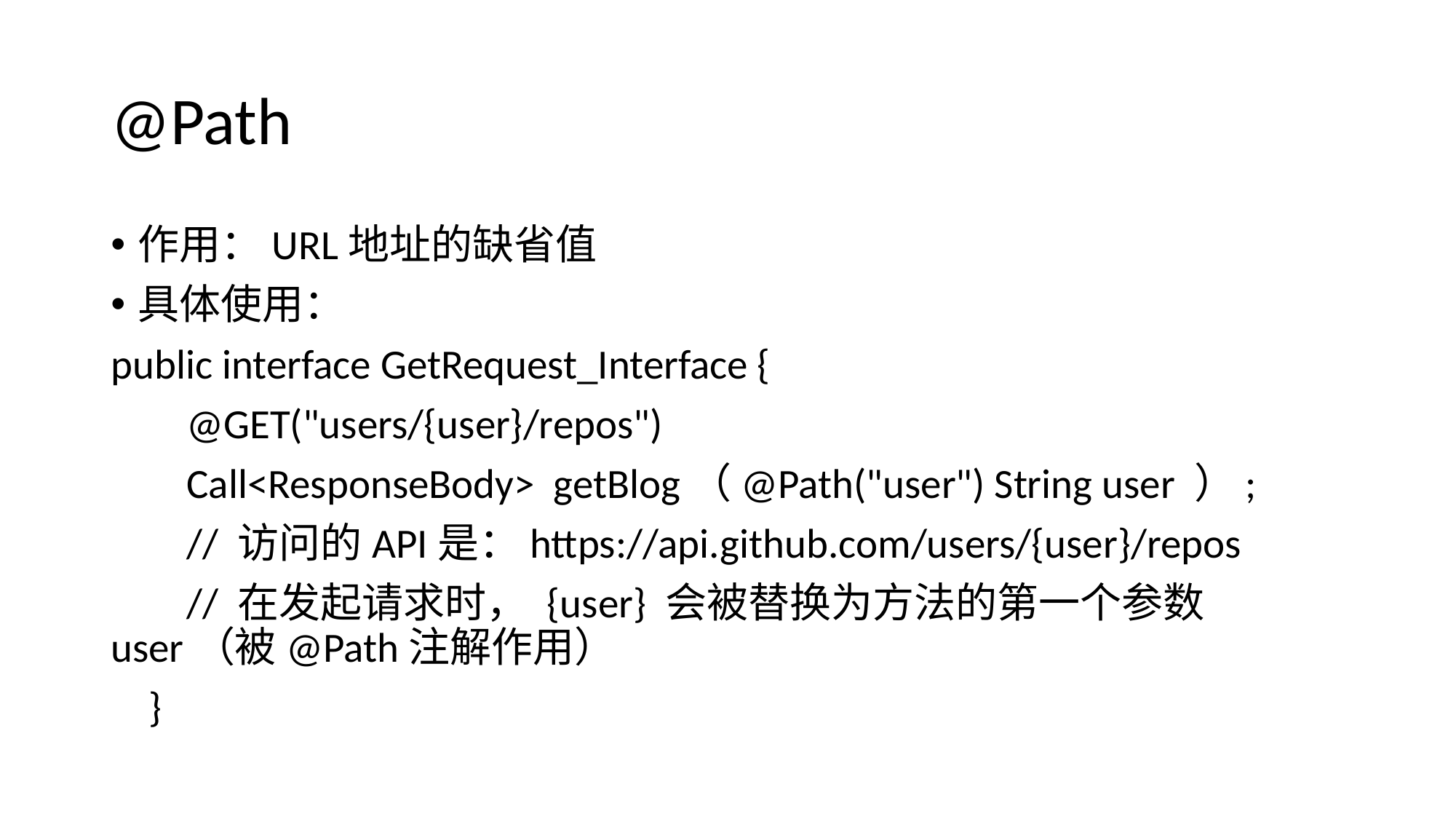

# @Path
作用：URL地址的缺省值
具体使用：
public interface GetRequest_Interface {
        @GET("users/{user}/repos")
        Call<ResponseBody>  getBlog（@Path("user") String user ）;
        // 访问的API是：https://api.github.com/users/{user}/repos
        // 在发起请求时， {user} 会被替换为方法的第一个参数 user（被@Path注解作用）
    }